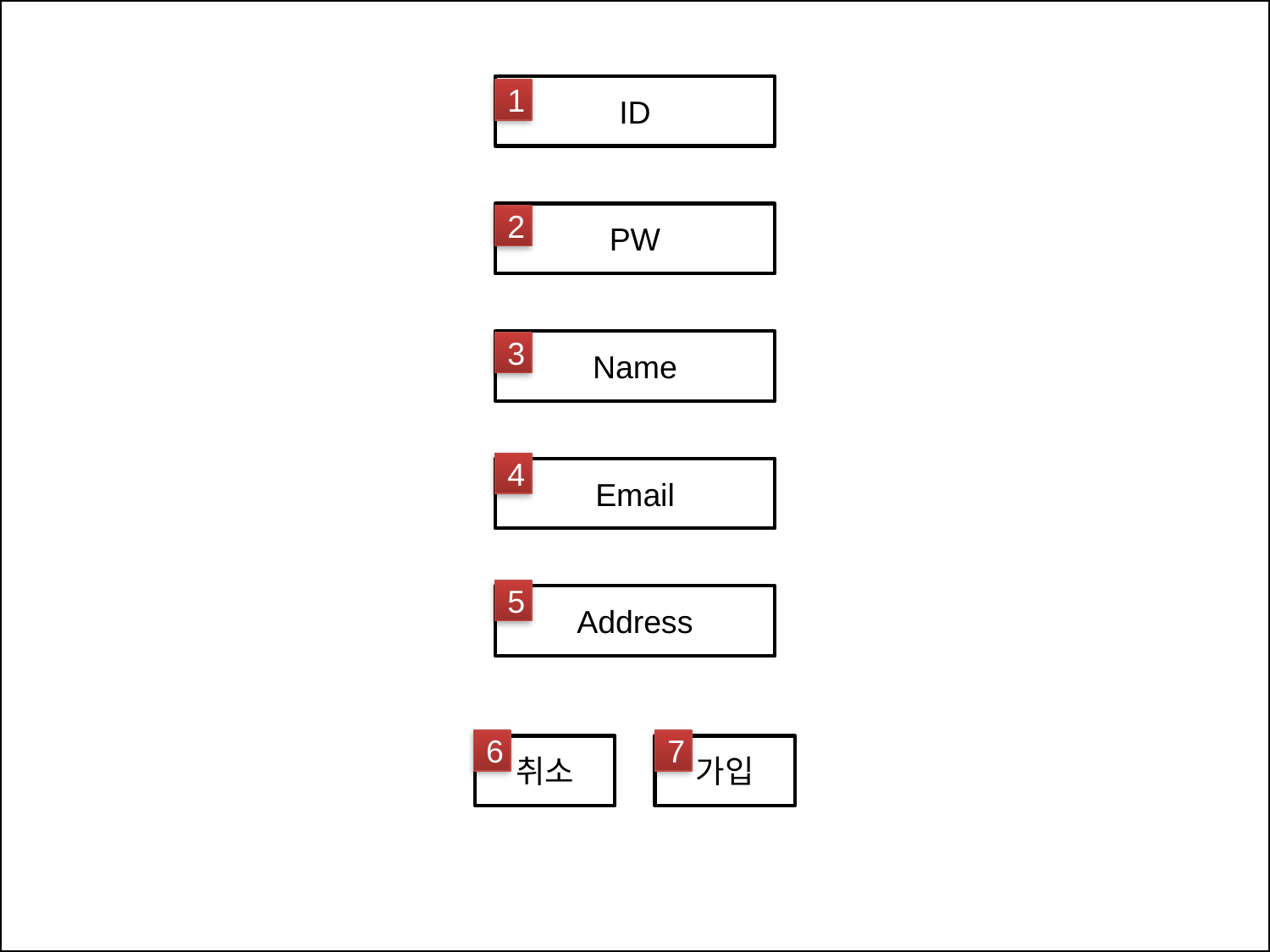

ID
1
PW
2
Name
3
4
Email
5
Address
6
7
취소
가입